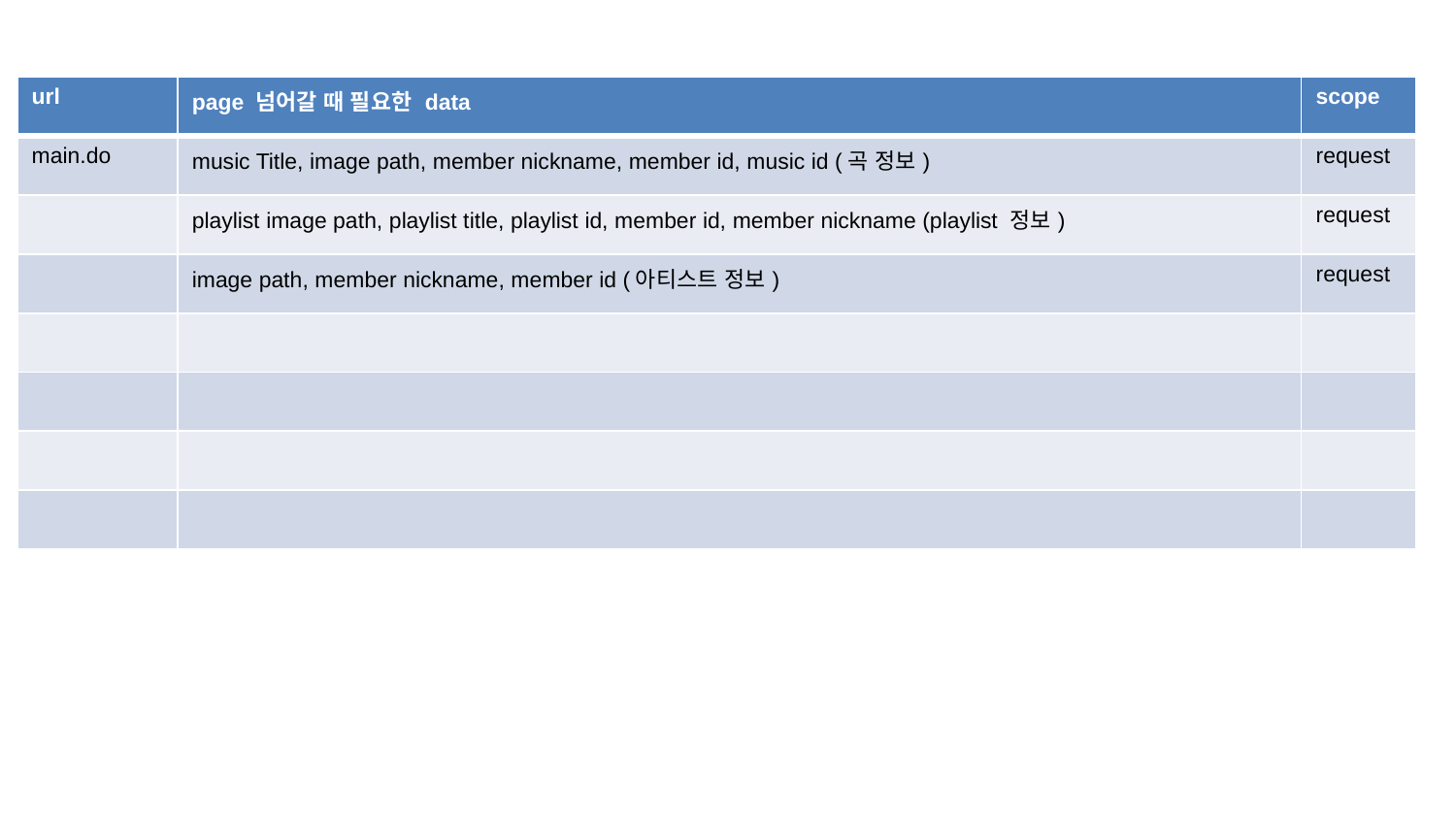

| url | page 넘어갈 때 필요한 data | scope |
| --- | --- | --- |
| main.do | music Title, image path, member nickname, member id, music id (곡 정보) | request |
|  | playlist image path, playlist title, playlist id, member id, member nickname (playlist 정보) | request |
|  | image path, member nickname, member id (아티스트 정보) | request |
|  |  |  |
|  |  |  |
|  |  |  |
|  |  |  |